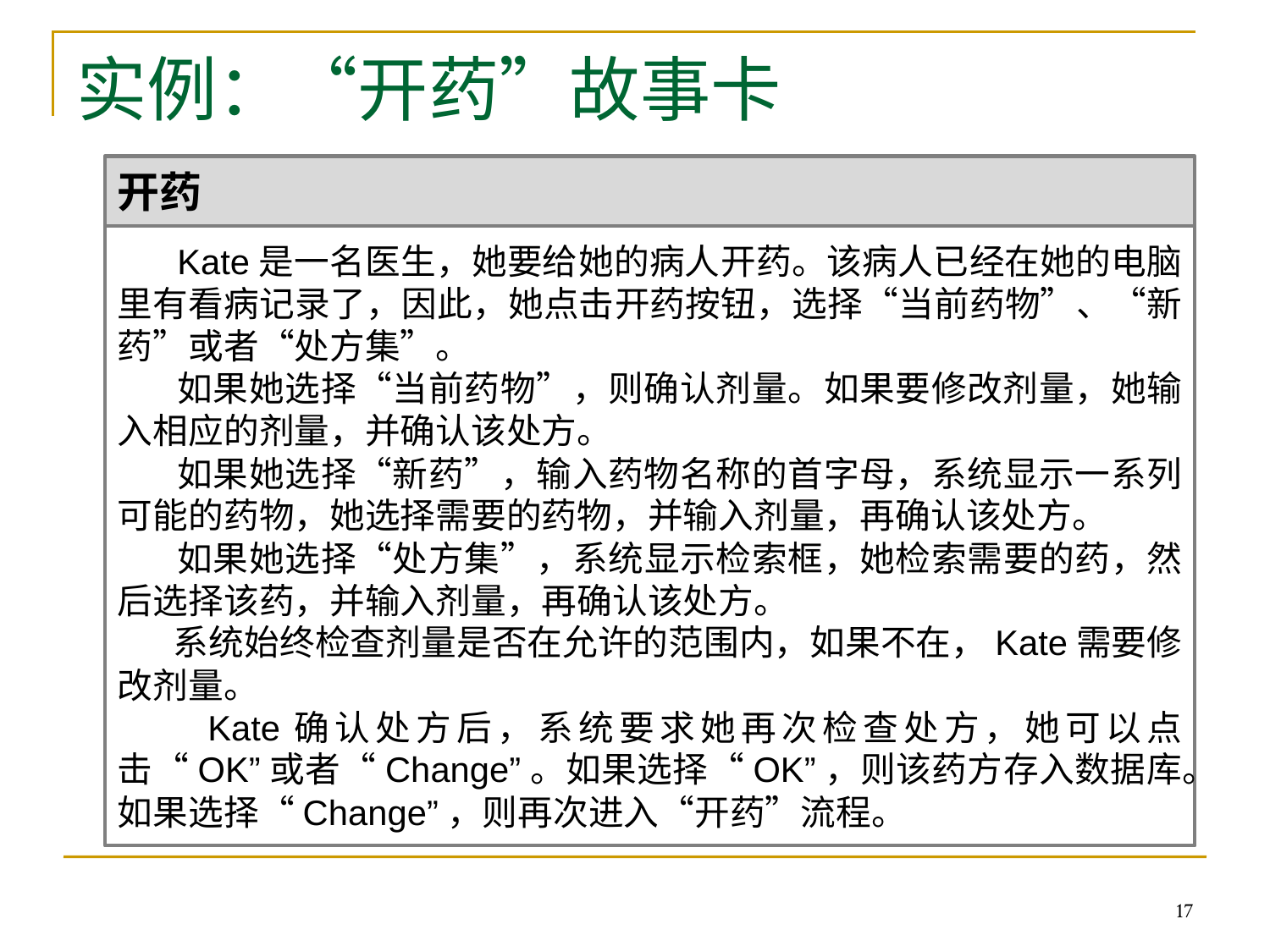

# 实例：“开药”故事卡
开药
      Kate是一名医生，她要给她的病人开药。该病人已经在她的电脑里有看病记录了，因此，她点击开药按钮，选择“当前药物”、“新药”或者“处方集”。
      如果她选择“当前药物”，则确认剂量。如果要修改剂量，她输入相应的剂量，并确认该处方。
      如果她选择“新药”，输入药物名称的首字母，系统显示一系列可能的药物，她选择需要的药物，并输入剂量，再确认该处方。
      如果她选择“处方集”，系统显示检索框，她检索需要的药，然后选择该药，并输入剂量，再确认该处方。
      系统始终检查剂量是否在允许的范围内，如果不在，Kate需要修改剂量。
      Kate确认处方后，系统要求她再次检查处方，她可以点击“OK”或者“Change”。如果选择“OK”，则该药方存入数据库。如果选择“Change”，则再次进入“开药”流程。
17